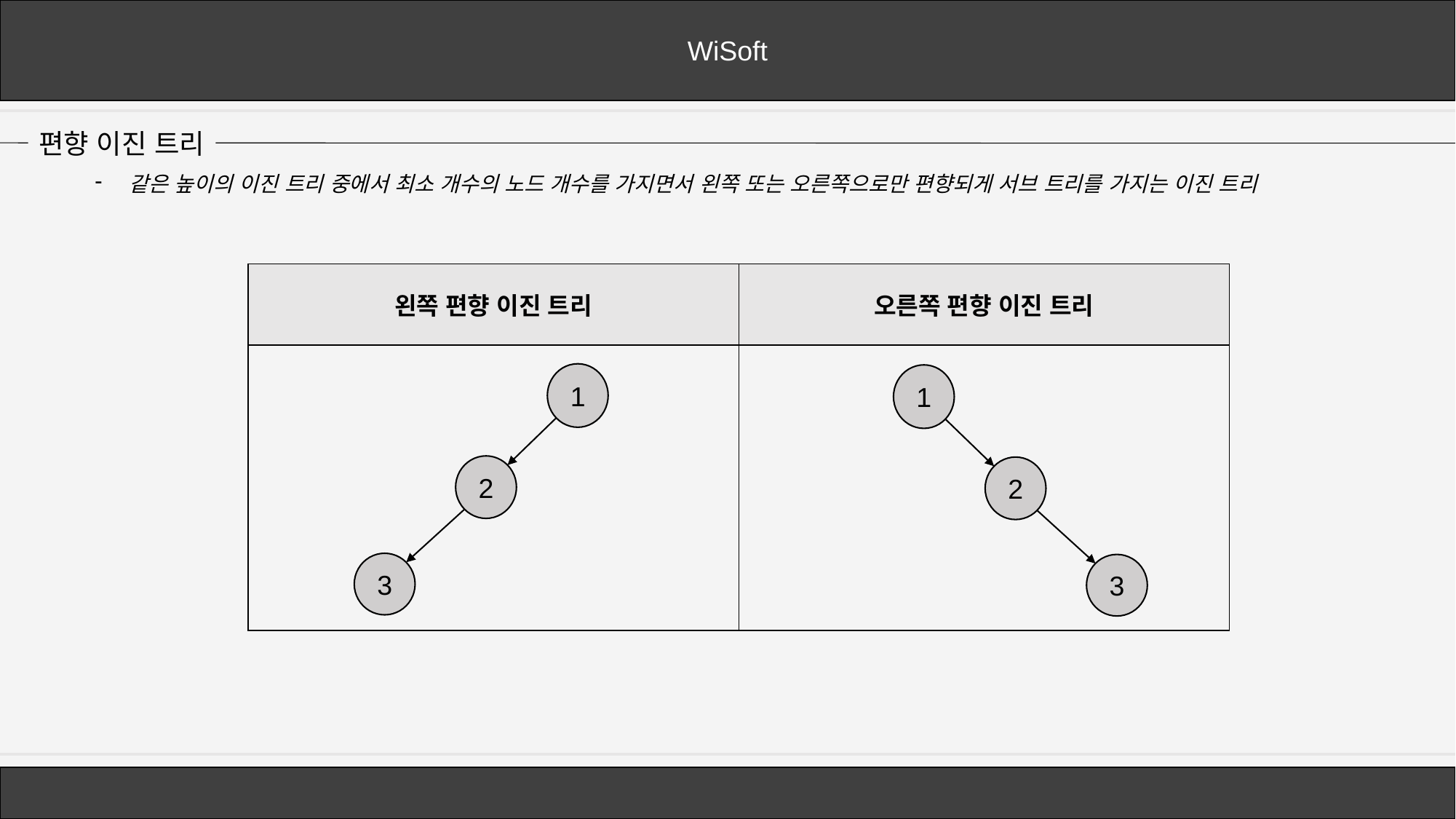

WiSoft
편향 이진 트리
같은 높이의 이진 트리 중에서 최소 개수의 노드 개수를 가지면서 왼쪽 또는 오른쪽으로만 편향되게 서브 트리를 가지는 이진 트리
| 왼쪽 편향 이진 트리 | 오른쪽 편향 이진 트리 |
| --- | --- |
|  |  |
1
2
3
1
2
3